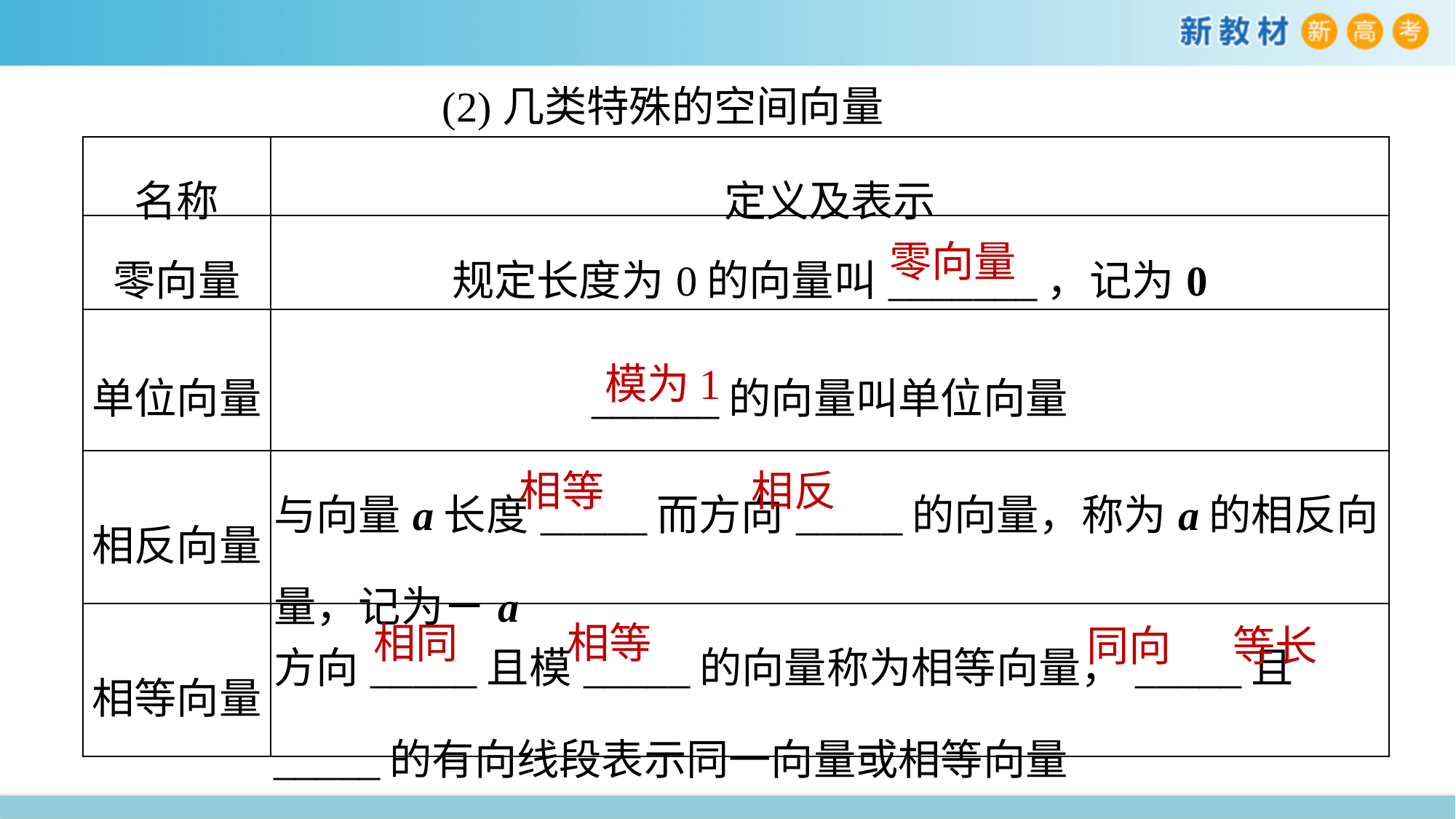

(2)几类特殊的空间向量
| 名称 | 定义及表示 |
| --- | --- |
| 零向量 | 规定长度为0的向量叫\_\_\_\_\_\_\_，记为0 |
| 单位向量 | \_\_\_\_\_\_的向量叫单位向量 |
| 相反向量 | 与向量a长度\_\_\_\_\_而方向\_\_\_\_\_的向量，称为a的相反向量，记为－a |
| 相等向量 | 方向\_\_\_\_\_且模\_\_\_\_\_的向量称为相等向量，\_\_\_\_\_且\_\_\_\_\_的有向线段表示同一向量或相等向量 |
零向量
模为1
相等
相反
相同
相等
同向
等长